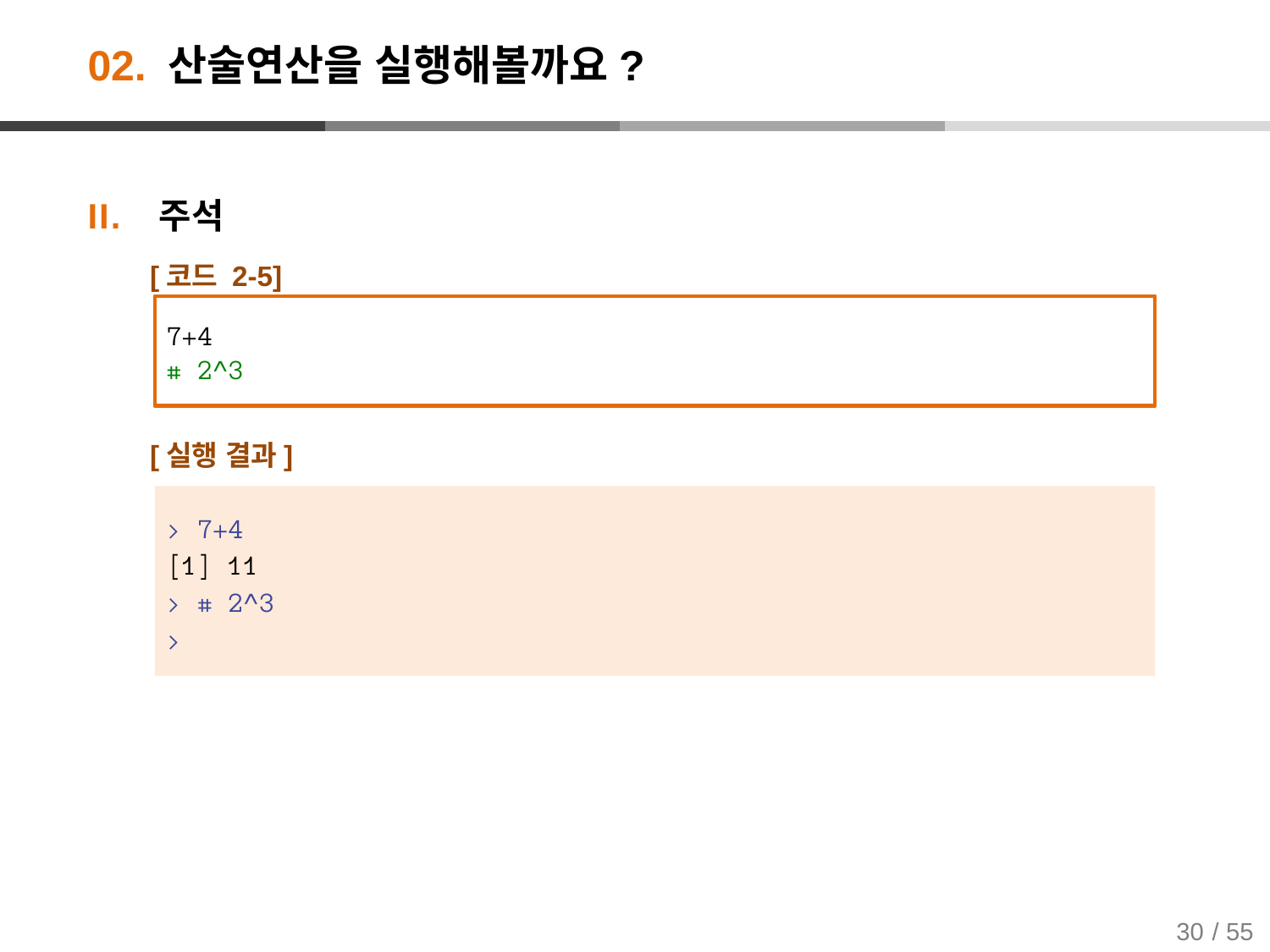

# 02. 산술연산을 실행해볼까요?
주석
[코드 2-5]

[실행 결과]

7+4
# 2^3
> 7+4
[1] 11
> # 2^3
>